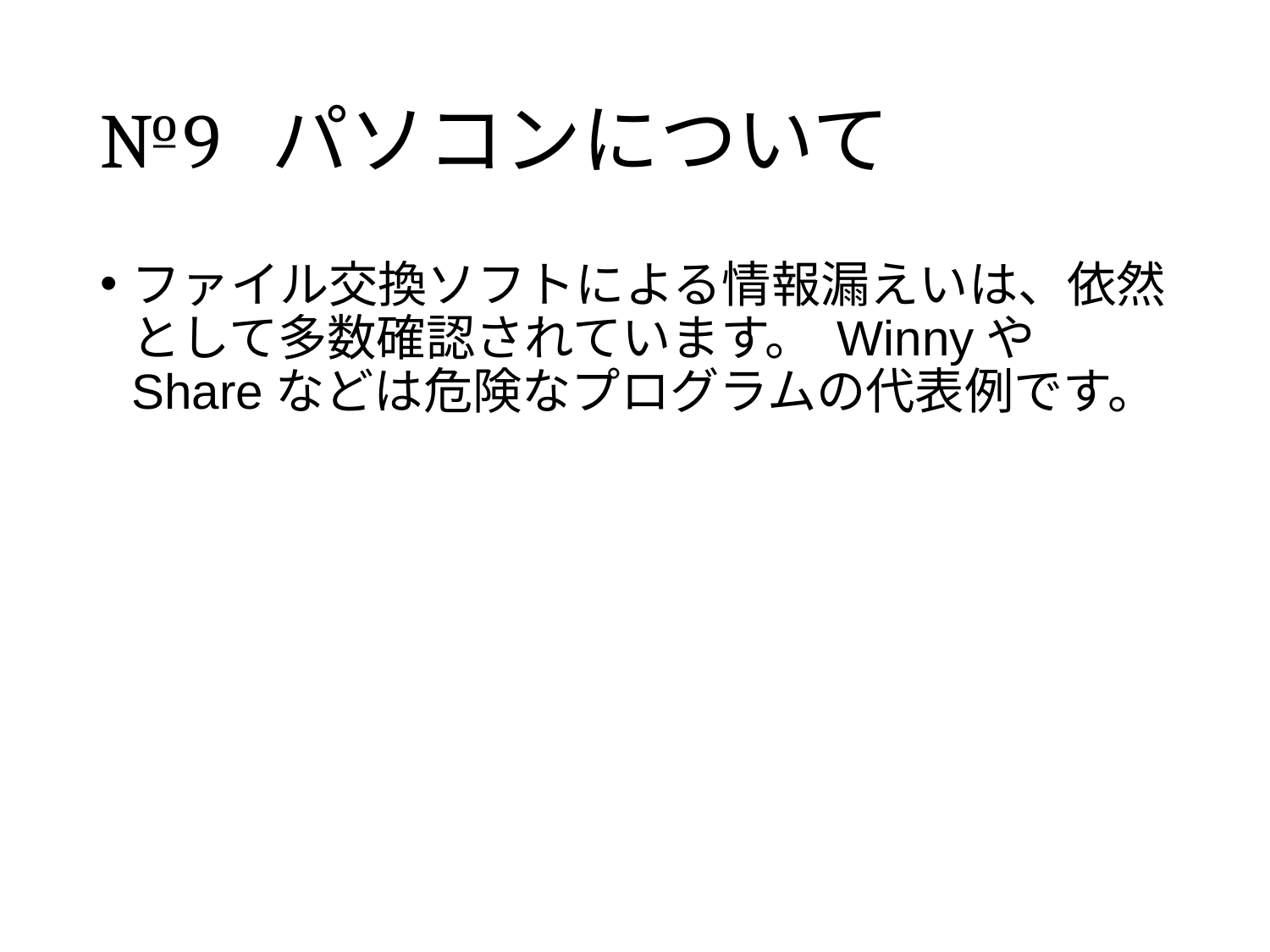

# №9  パソコンについて
ファイル交換ソフトによる情報漏えいは、依然として多数確認されています。 WinnyやShareなどは危険なプログラムの代表例です。